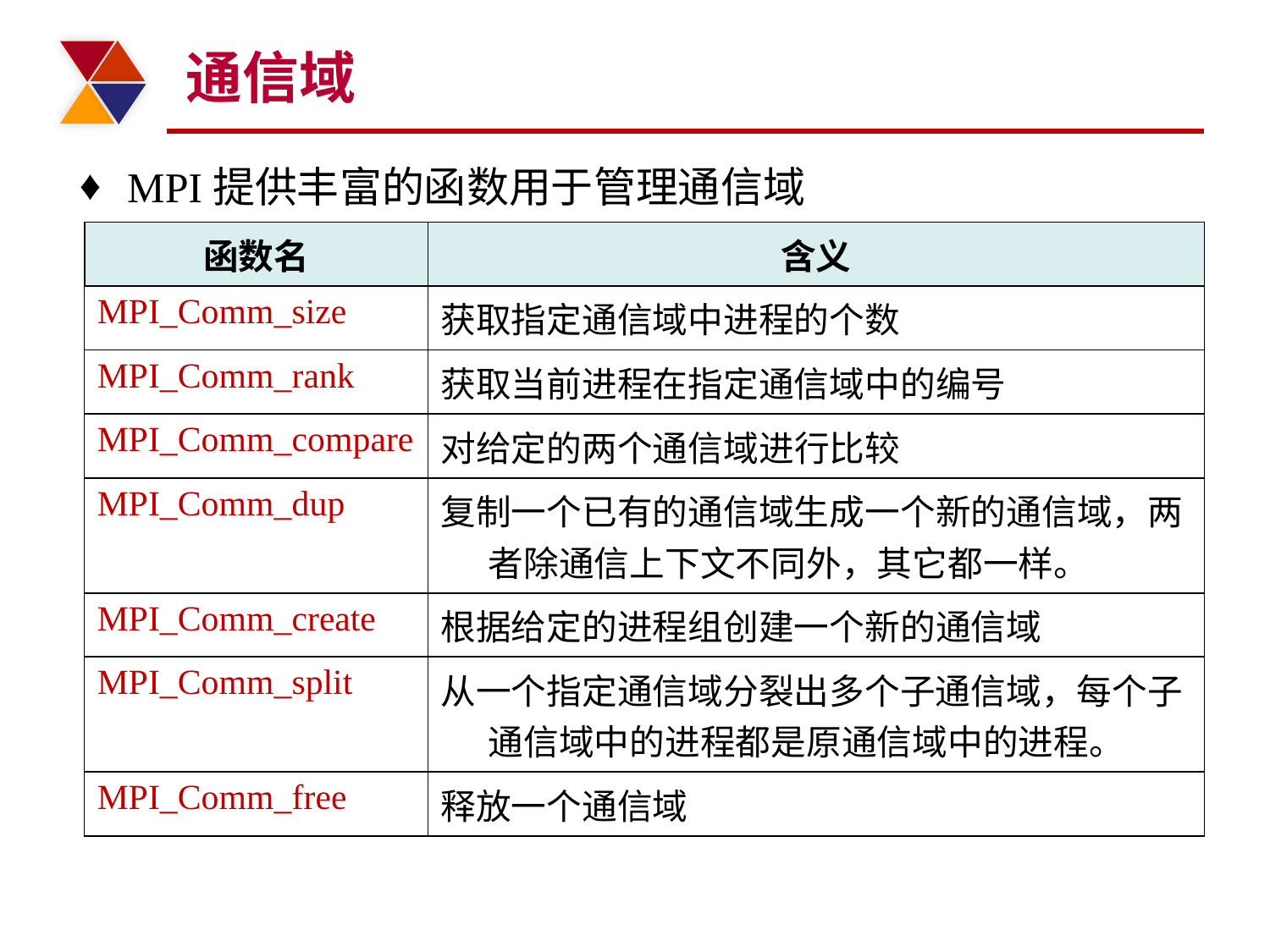

# 通信域
MPI提供丰富的函数用于管理通信域

| 函数名 | 含义 |
| --- | --- |
| MPI\_Comm\_size | 获取指定通信域中进程的个数 |
| MPI\_Comm\_rank | 获取当前进程在指定通信域中的编号 |
| MPI\_Comm\_compare | 对给定的两个通信域进行比较 |
| MPI\_Comm\_dup | 复制一个已有的通信域生成一个新的通信域，两者除通信上下文不同外，其它都一样。 |
| MPI\_Comm\_create | 根据给定的进程组创建一个新的通信域 |
| MPI\_Comm\_split | 从一个指定通信域分裂出多个子通信域，每个子通信域中的进程都是原通信域中的进程。 |
| MPI\_Comm\_free | 释放一个通信域 |